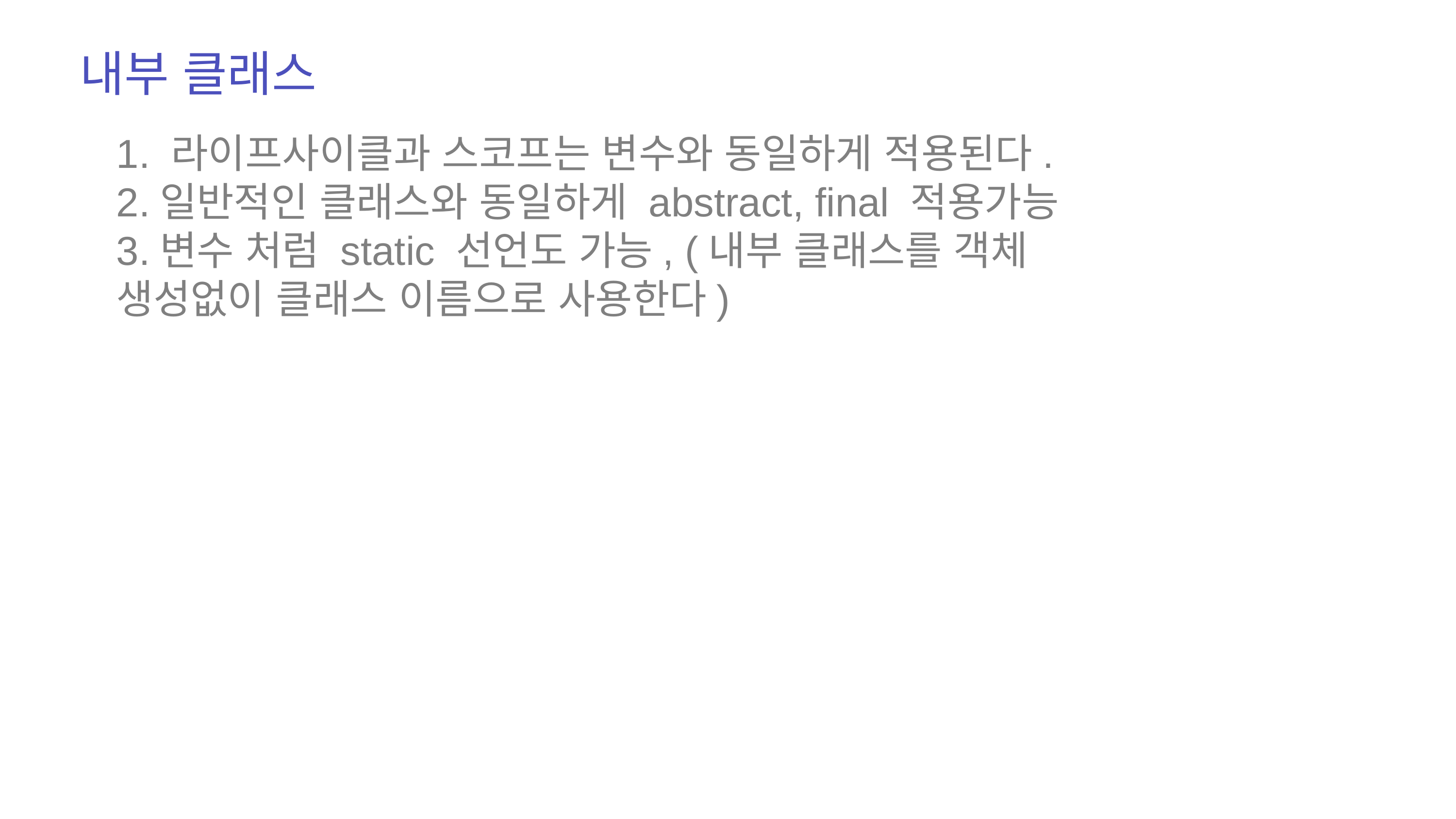

내부 클래스
1. 라이프사이클과 스코프는 변수와 동일하게 적용된다.
2.일반적인 클래스와 동일하게 abstract, final 적용가능
3.변수 처럼 static 선언도 가능, (내부 클래스를 객체 생성없이 클래스 이름으로 사용한다)